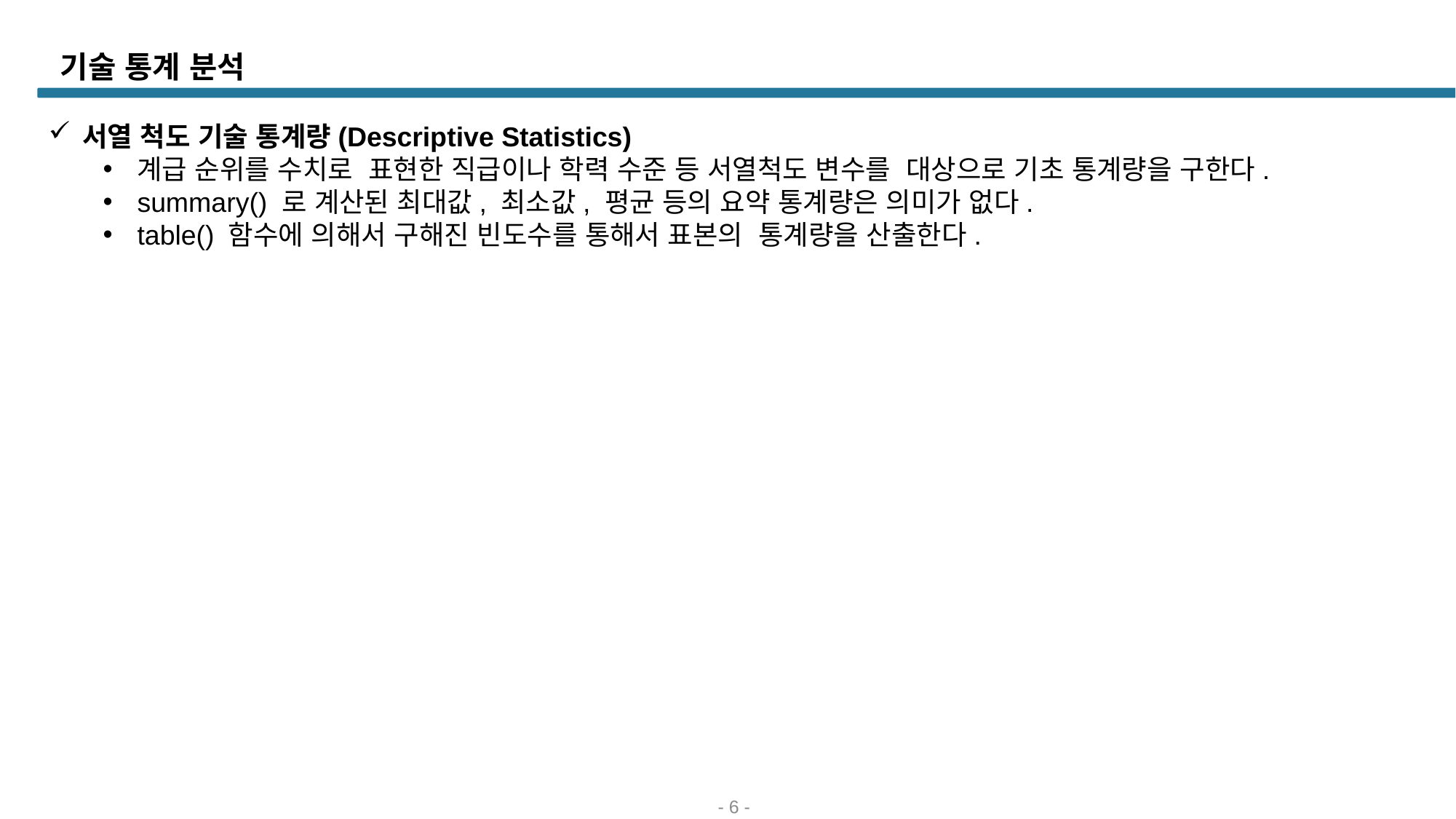

# 기술 통계 분석
서열 척도 기술 통계량(Descriptive Statistics)
계급 순위를 수치로  표현한 직급이나 학력 수준 등 서열척도 변수를  대상으로 기초 통계량을 구한다.
summary() 로 계산된 최대값, 최소값, 평균 등의 요약 통계량은 의미가 없다.
table() 함수에 의해서 구해진 빈도수를 통해서 표본의  통계량을 산출한다.
- 6 -